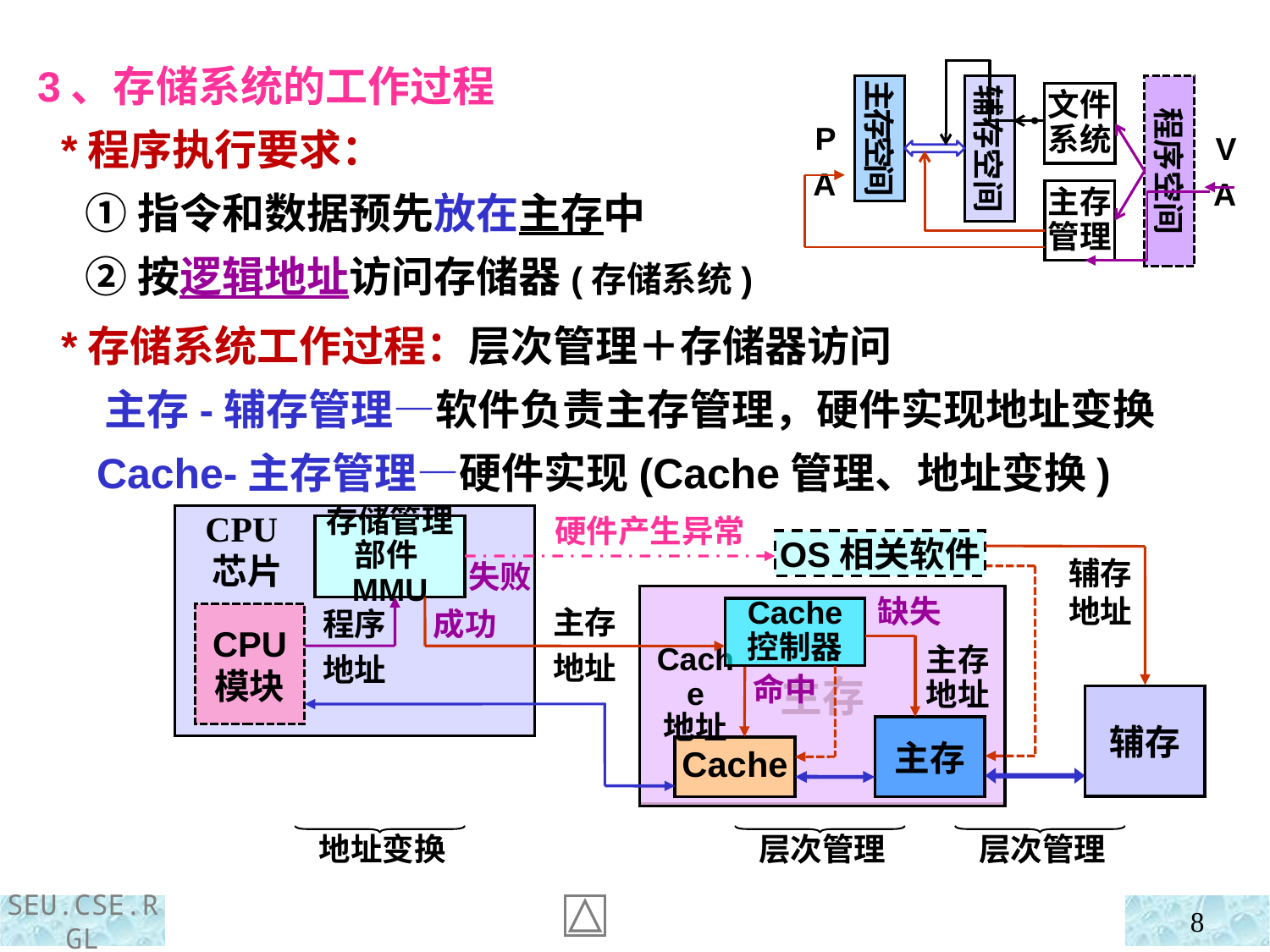

3、存储系统的工作过程
  *程序执行要求：
     ①指令和数据预先放在主存中
     ②按逻辑地址访问存储器(存储系统)
主存空间
程序空间
辅存空间
文件
系统

主存管理
PA
VA
  *存储系统工作过程：层次管理＋存储器访问
      主存-辅存管理—软件负责主存管理，硬件实现地址变换
     Cache-主存管理—硬件实现(Cache管理、地址变换)
硬件产生异常
OS相关软件

辅存地址

辅存

层次管理
  CPU
  芯片

存储管理部件MMU
失败

主存
地址
CPU
模块
程序
地址
成功

地址变换
主存

缺失
Cache
控制器

主存地址
Cache
地址

命中
主存
Cache

层次管理
8